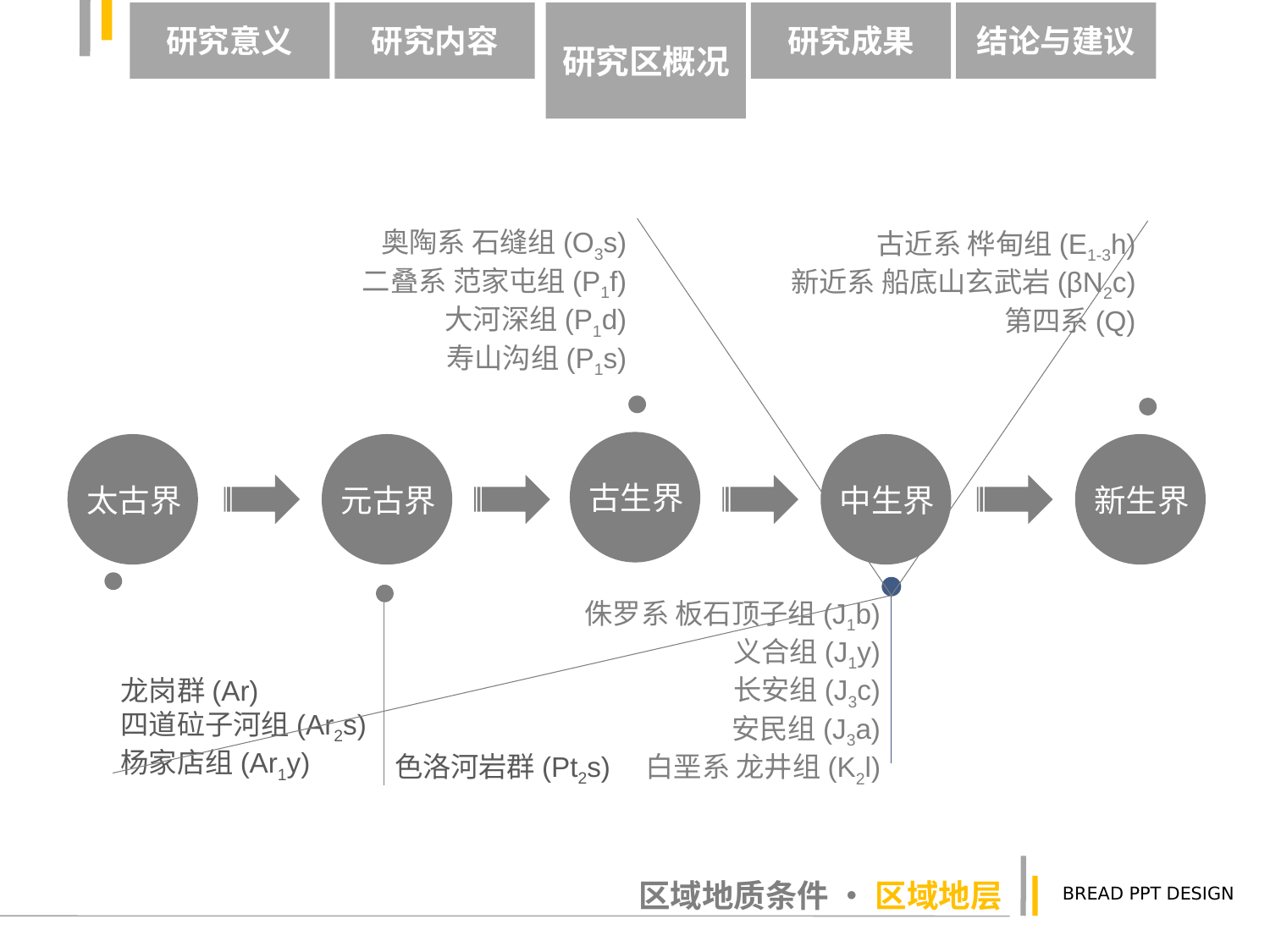

研究意义
研究内容
研究区概况
研究成果
结论与建议
   古近系 桦甸组(E1-3h)
新近系 船底山玄武岩(βN2c)
第四系(Q)

奥陶系 石缝组(O3s)
二叠系 范家屯组(P1f)
大河深组(P1d)
寿山沟组(P1s)

古生界
太古界
元古界
中生界
新生界

    侏罗系 板石顶子组(J1b)
义合组(J1y)
长安组(J3c)
安民组(J3a)
白垩系 龙井组(K2l)

龙岗群(Ar)
四道砬子河组(Ar2s)
杨家店组(Ar1y)
色洛河岩群(Pt2s)
区域地质条件 • 区域地层